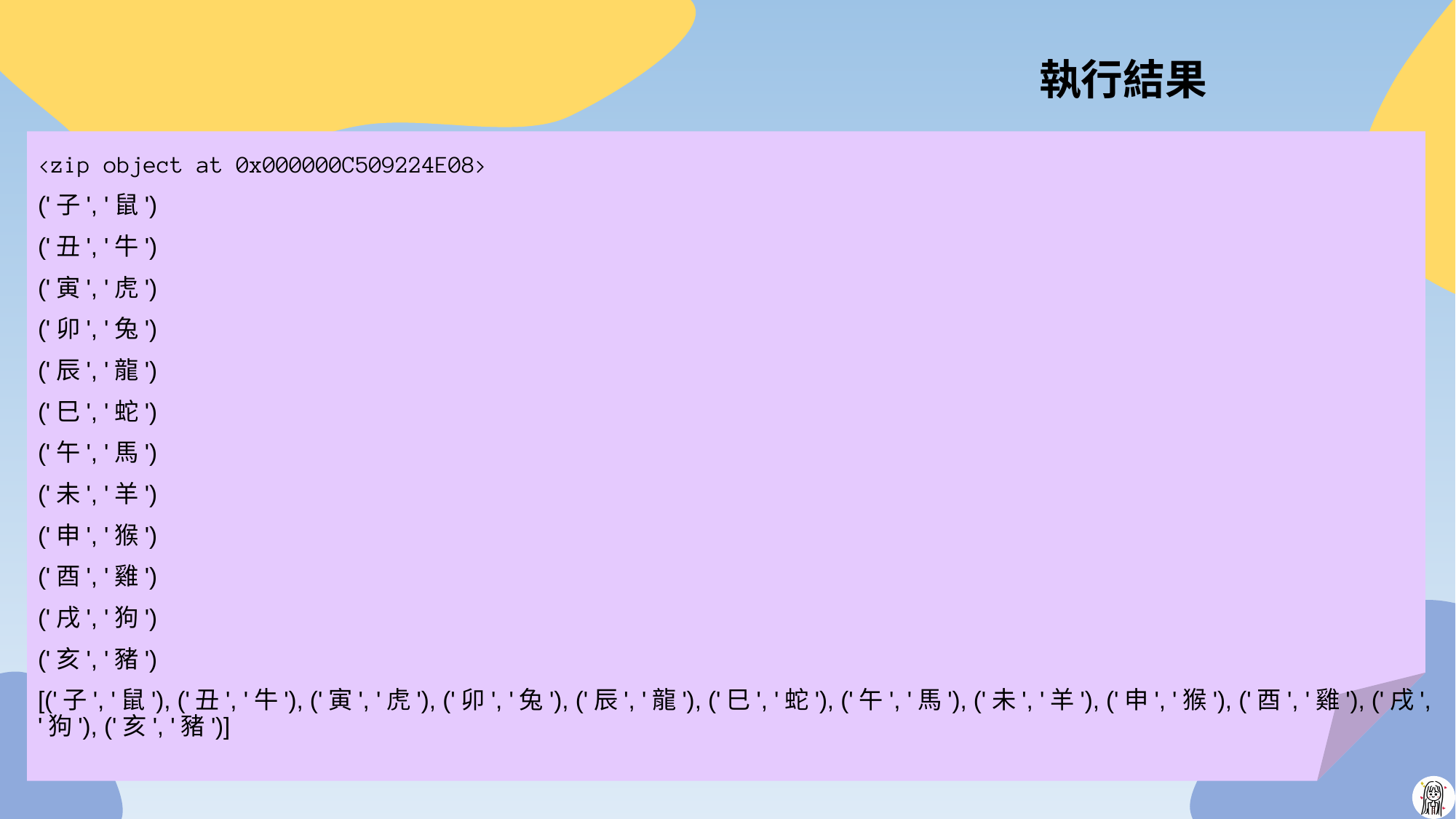

# 執行結果

<zip object at 0x000000C509224E08>
('子', '鼠')
('丑', '牛')
('寅', '虎')
('卯', '兔')
('辰', '龍')
('巳', '蛇')
('午', '馬')
('未', '羊')
('申', '猴')
('酉', '雞')
('戌', '狗')
('亥', '豬')
[('子', '鼠'), ('丑', '牛'), ('寅', '虎'), ('卯', '兔'), ('辰', '龍'), ('巳', '蛇'), ('午', '馬'), ('未', '羊'), ('申', '猴'), ('酉', '雞'), ('戌', '狗'), ('亥', '豬')]
18